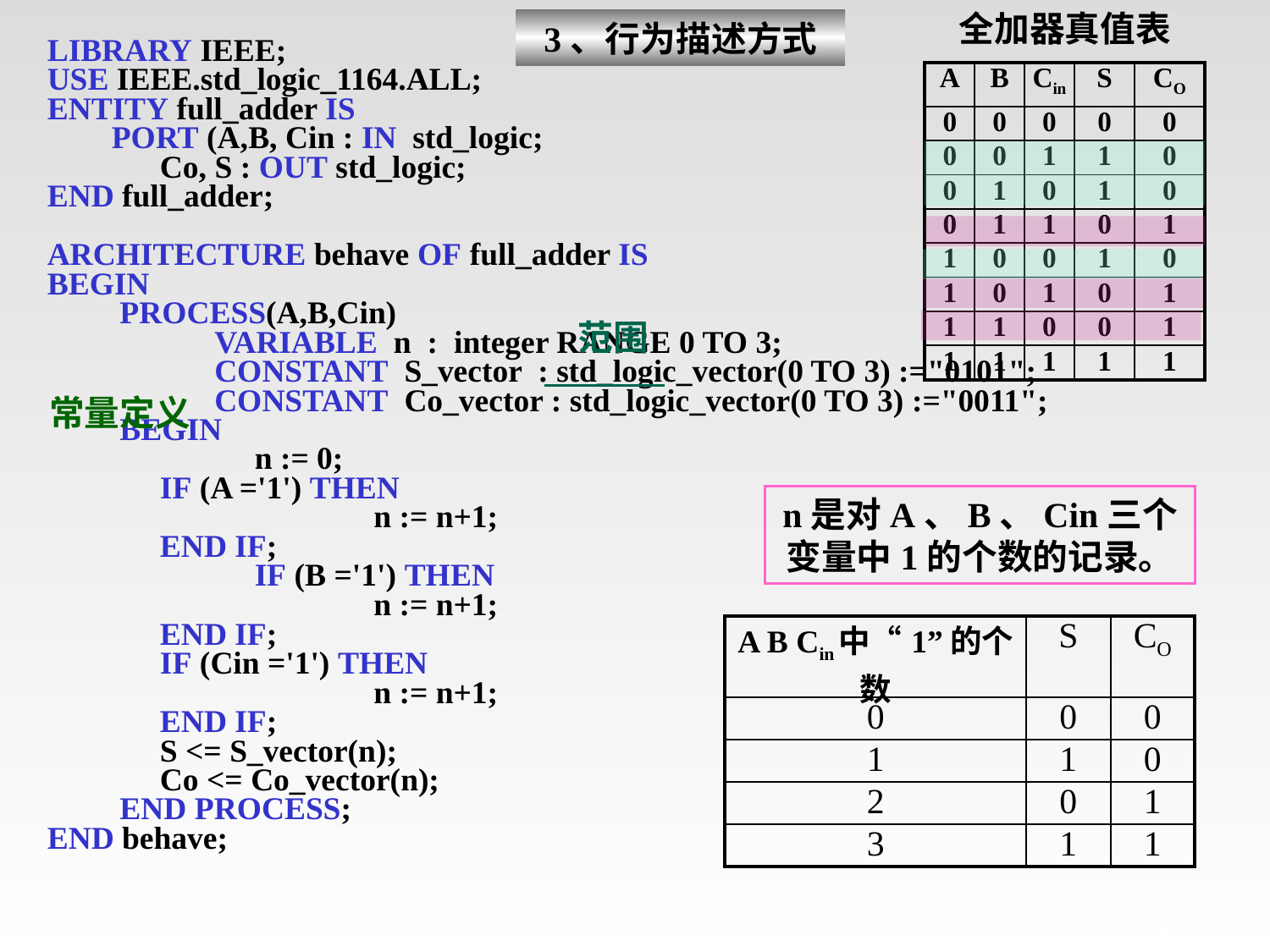

LIBRARY IEEE;
USE IEEE.std_logic_1164.ALL;
ENTITY full_adder IS
        PORT (A,B, Cin : IN  std_logic;
              Co, S : OUT std_logic;
END full_adder;

ARCHITECTURE behave OF full_adder IS
BEGIN
         PROCESS(A,B,Cin)
	     VARIABLE  n  :  integer RANGE 0 TO 3;
	     CONSTANT  S_vector  : std_logic_vector(0 TO 3) :="0101";
	     CONSTANT  Co_vector : std_logic_vector(0 TO 3) :="0011";
         BEGIN
	          n := 0;
              IF (A ='1') THEN
		         n := n+1;
              END IF;
	          IF (B ='1') THEN
		         n := n+1;
              END IF;
              IF (Cin ='1') THEN
		         n := n+1;
              END IF;
              S <= S_vector(n);
              Co <= Co_vector(n);
         END PROCESS;
END behave;
全加器真值表
3、行为描述方式
| A | B | Cin | S | CO |
| --- | --- | --- | --- | --- |
| 0 | 0 | 0 | 0 | 0 |
| 0 | 0 | 1 | 1 | 0 |
| 0 | 1 | 0 | 1 | 0 |
| 0 | 1 | 1 | 0 | 1 |
| 1 | 0 | 0 | 1 | 0 |
| 1 | 0 | 1 | 0 | 1 |
| 1 | 1 | 0 | 0 | 1 |
| 1 | 1 | 1 | 1 | 1 |

范围
常量定义
n是对A、B、Cin三个变量中1的个数的记录。
| A B Cin中“1”的个数 | S | CO |
| --- | --- | --- |
| 0 | 0 | 0 |
| 1 | 1 | 0 |
| 2 | 0 | 1 |
| 3 | 1 | 1 |
# 行为描述方式